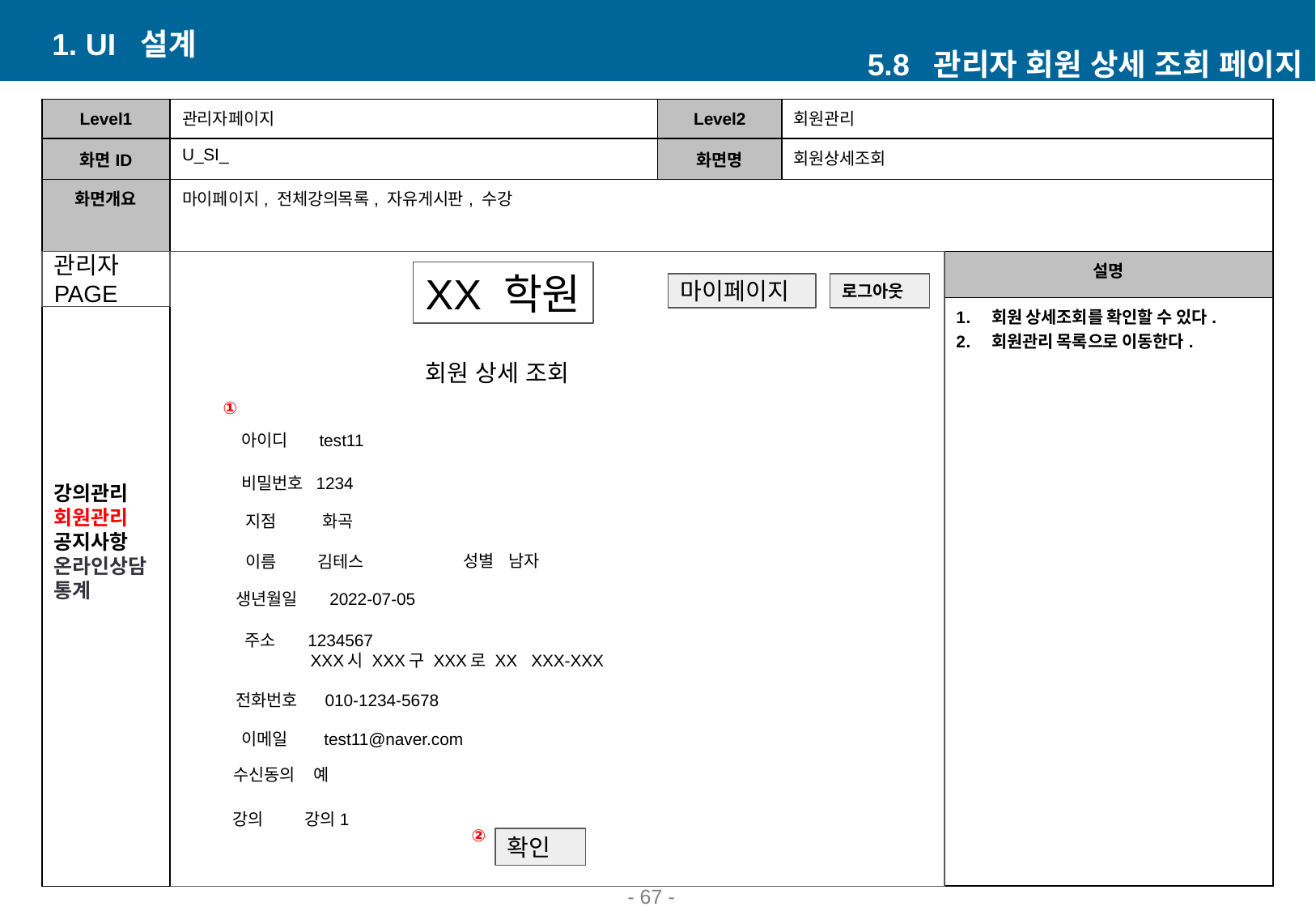

1. UI  설계
5.8  관리자 회원 상세 조회 페이지
| Level1 | 관리자페이지 | Level2 | 회원관리 |  |
| --- | --- | --- | --- | --- |
| 화면ID | U\_SI\_ | 화면명 | 회원상세조회 |  |
| 화면개요 | 마이페이지, 전체강의목록, 자유게시판, 수강 |  |  |  |
|  |  |  |  | 설명 |
|  |  |  |  | 회원 상세조회를 확인할 수 있다. 회원관리 목록으로 이동한다. |

강의관리
회원관리
공지사항
온라인상담
통계

관리자 PAGE
XX 학원
마이페이지
로그아웃
회원 상세 조회
①
아이디      test11
비밀번호  1234
지점          화곡
성별   남자
이름         김테스
생년월일      2022-07-05
주소      1234567
 XXX시 XXX구 XXX로 XX   XXX-XXX
전화번호     010-1234-5678
이메일       test11@naver.com
수신동의    예
강의         강의1
②
확인
- 67 -